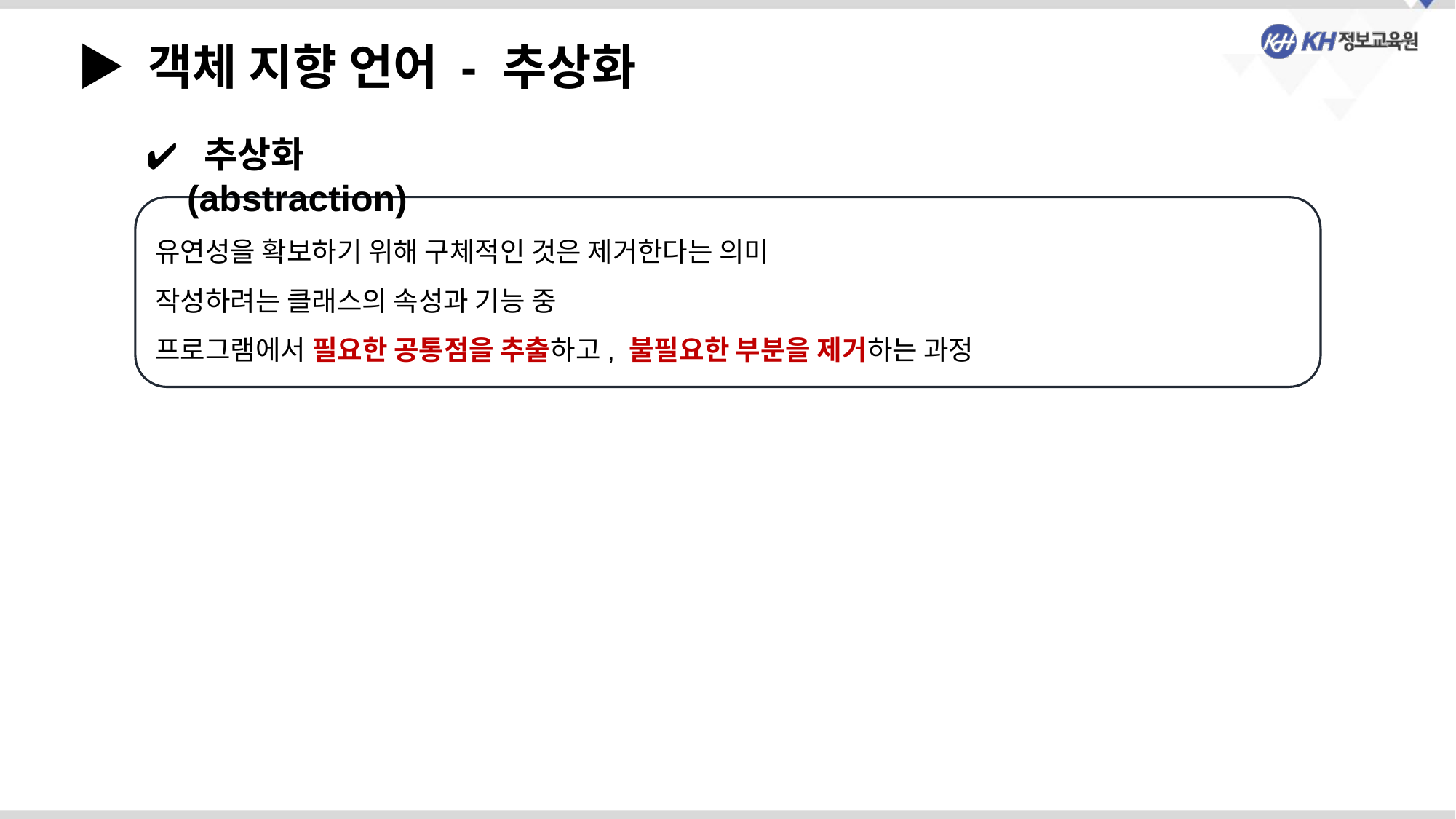

▶ 객체 지향 언어 - 추상화
 추상화(abstraction)
유연성을 확보하기 위해 구체적인 것은 제거한다는 의미
작성하려는 클래스의 속성과 기능 중
프로그램에서 필요한 공통점을 추출하고, 불필요한 부분을 제거하는 과정